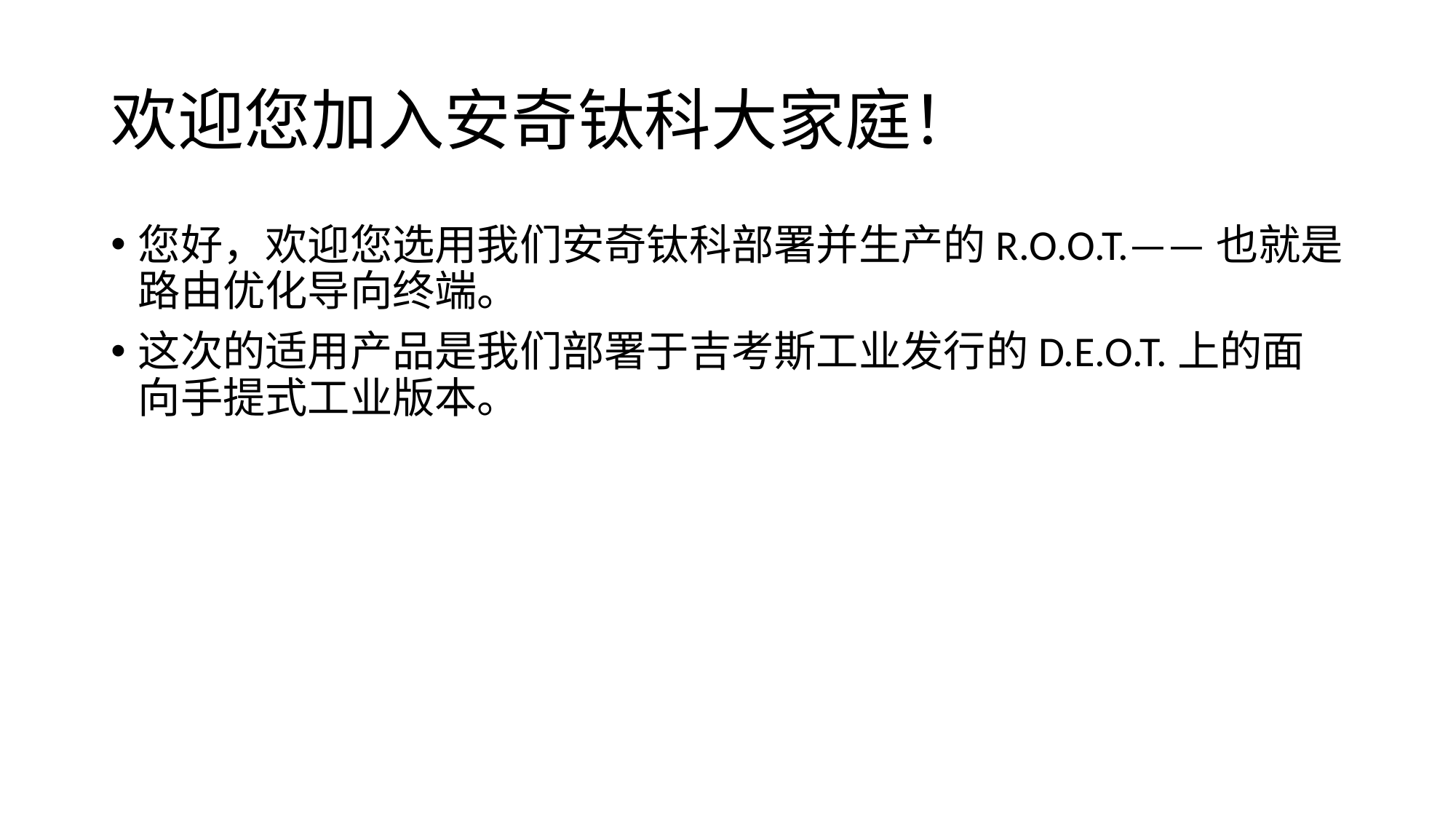

# 欢迎您加入安奇钛科大家庭！
您好，欢迎您选用我们安奇钛科部署并生产的R.O.O.T.——也就是路由优化导向终端。
这次的适用产品是我们部署于吉考斯工业发行的D.E.O.T.上的面向手提式工业版本。